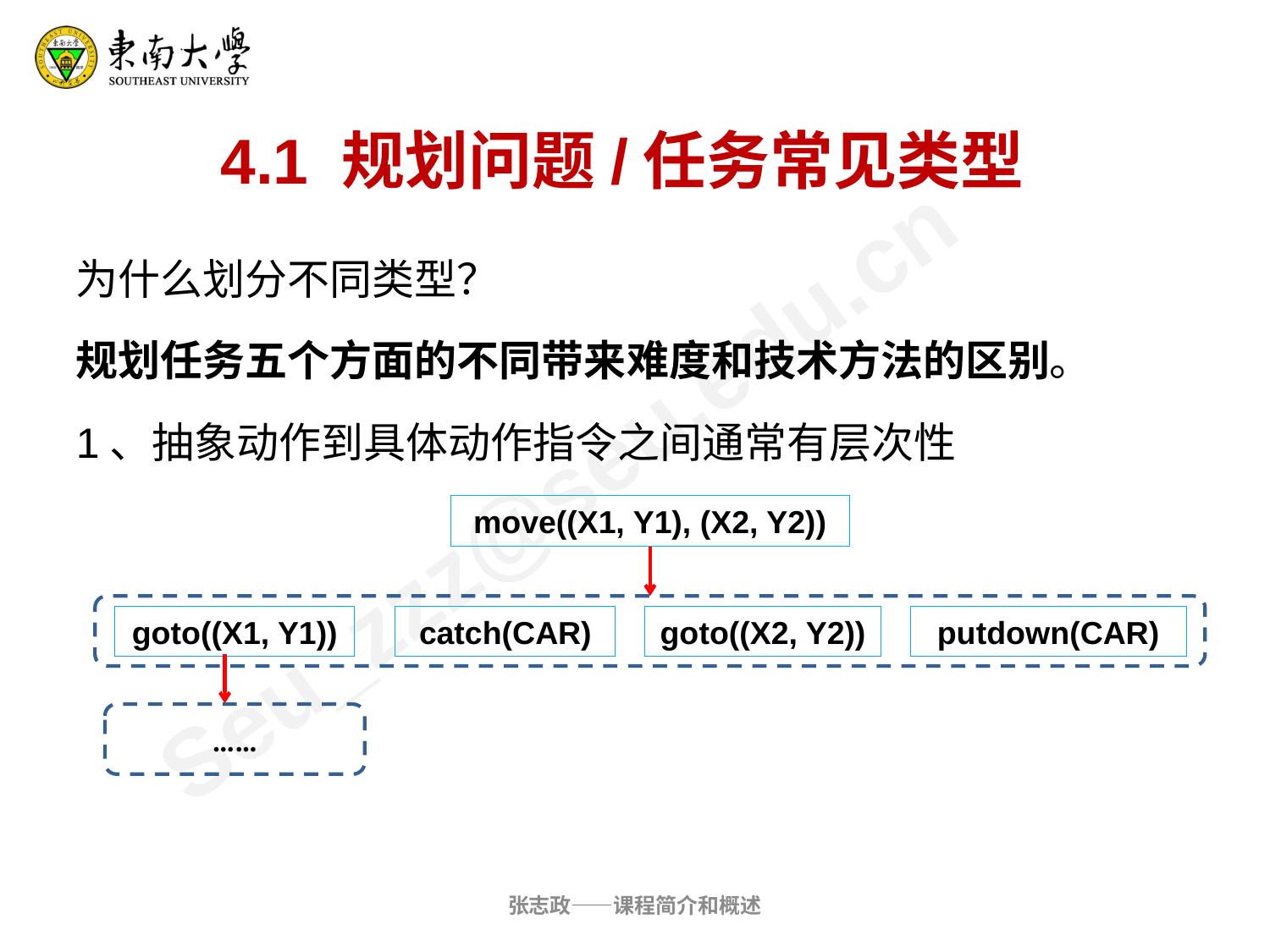

4.1 规划问题/任务常见类型
为什么划分不同类型？
规划任务五个方面的不同带来难度和技术方法的区别。
1、抽象动作到具体动作指令之间通常有层次性
move((X1, Y1), (X2, Y2))

goto((X1, Y1))
catch(CAR)
goto((X2, Y2))
putdown(CAR)
……

张志政——课程简介和概述
30